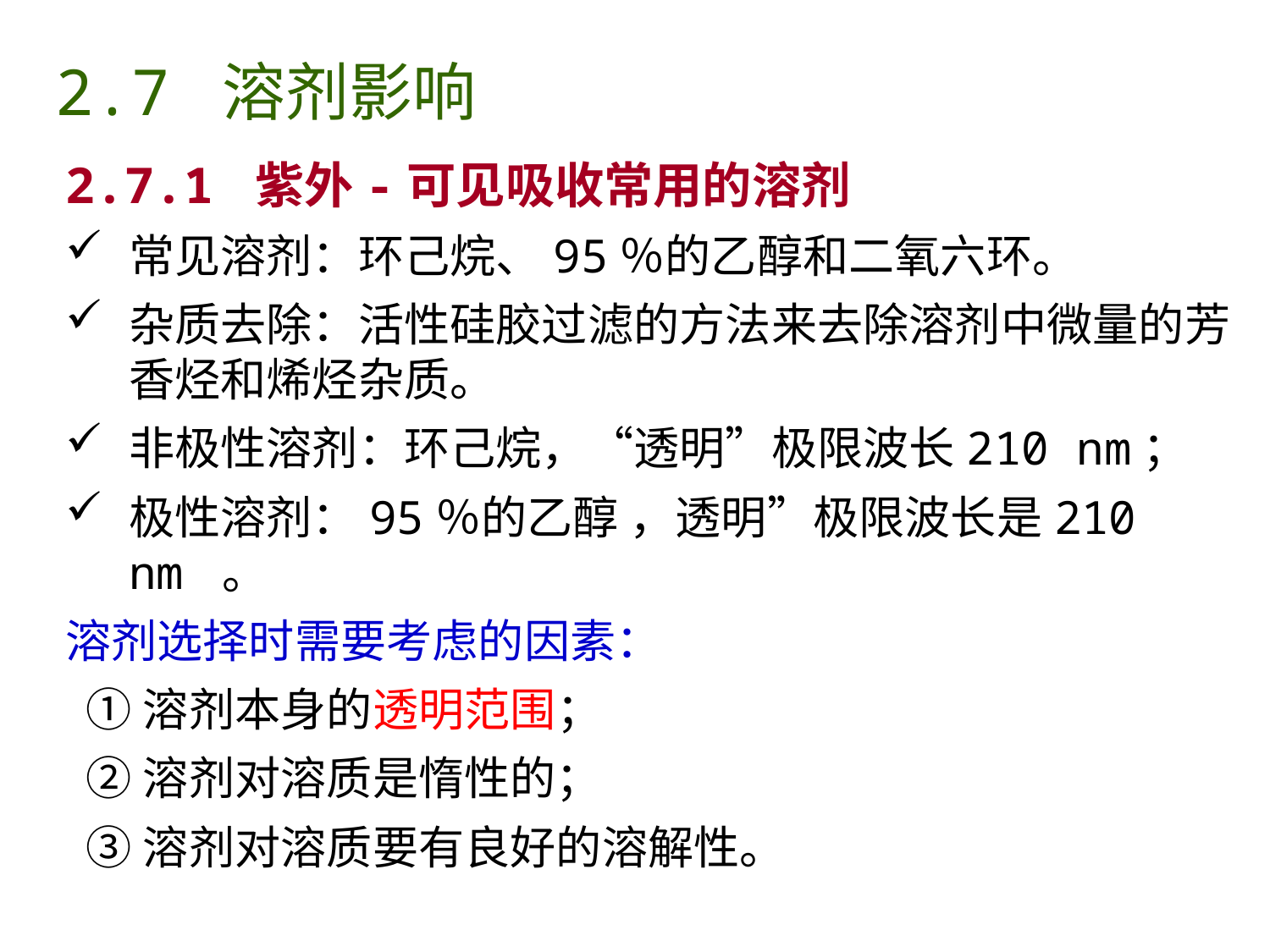

# 2.7 溶剂影响
2.7.1 紫外-可见吸收常用的溶剂
常见溶剂：环己烷、95％的乙醇和二氧六环。
杂质去除：活性硅胶过滤的方法来去除溶剂中微量的芳香烃和烯烃杂质。
非极性溶剂：环己烷，“透明”极限波长210 nm；
极性溶剂：95％的乙醇 ，透明”极限波长是210 nm 。
溶剂选择时需要考虑的因素：
  ①溶剂本身的透明范围；
  ②溶剂对溶质是惰性的；
  ③溶剂对溶质要有良好的溶解性。